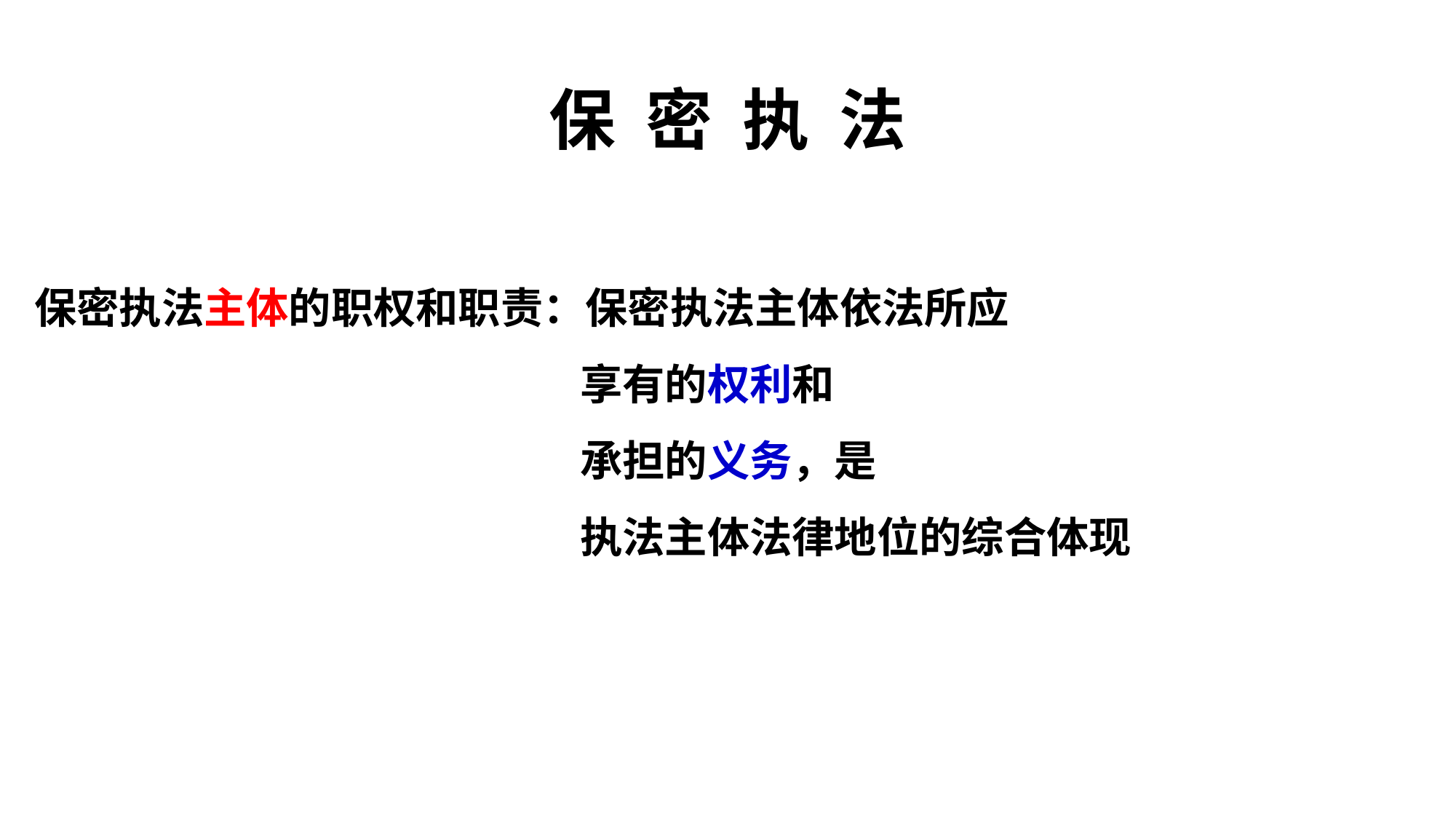

# 保  密  执  法
保密执法主体的职权和职责：保密执法主体依法所应
					享有的权利和
					承担的义务，是
					执法主体法律地位的综合体现